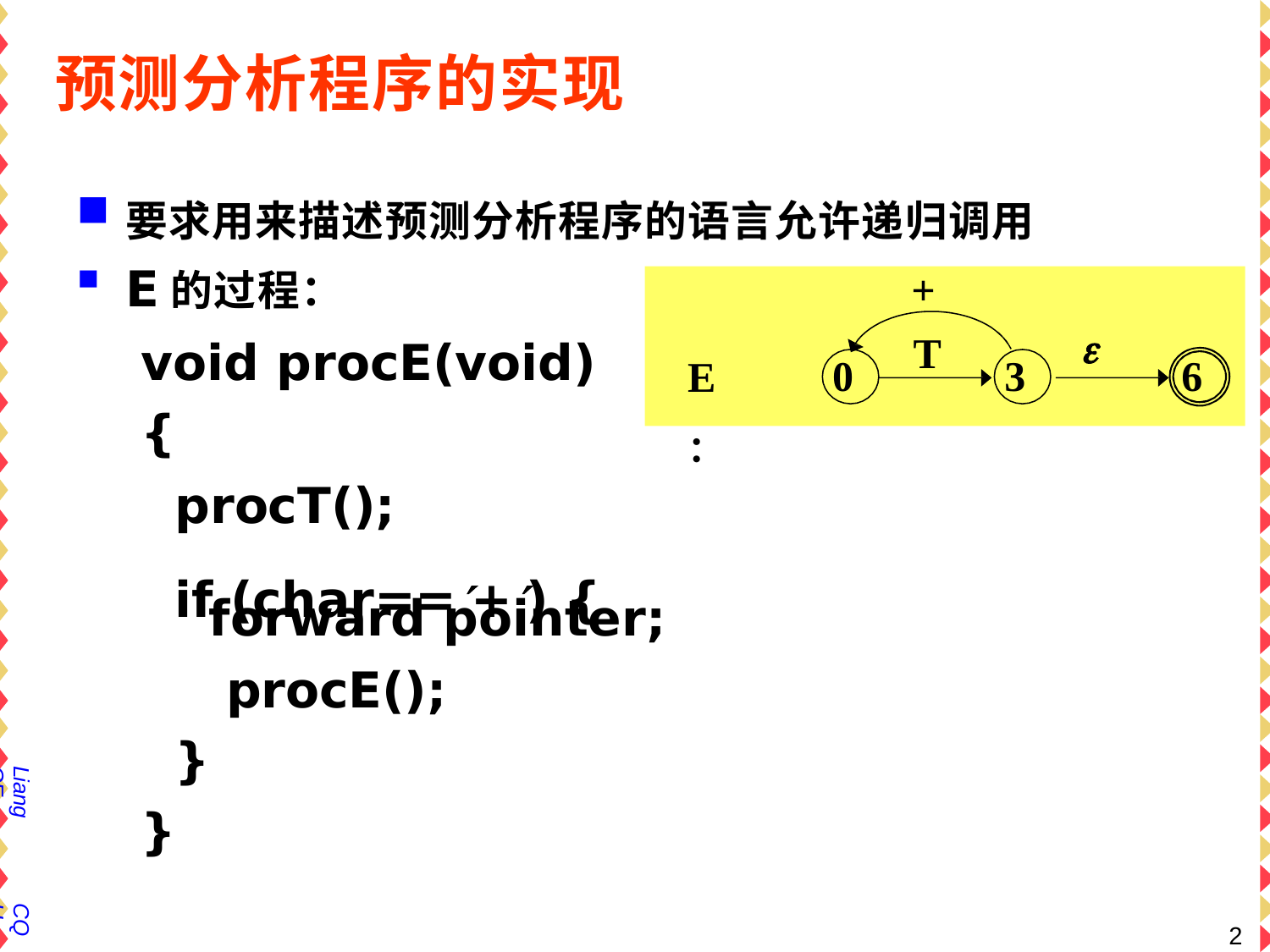

# 预测分析程序的实现
要求用来描述预测分析程序的语言允许递归调用
E的过程：
void procE(void)
{
procT();
if (char==′+′) {
+

ε
T

0
3
6
E：

forward pointer;  procE();
}
}
Liang GE
CQU
23